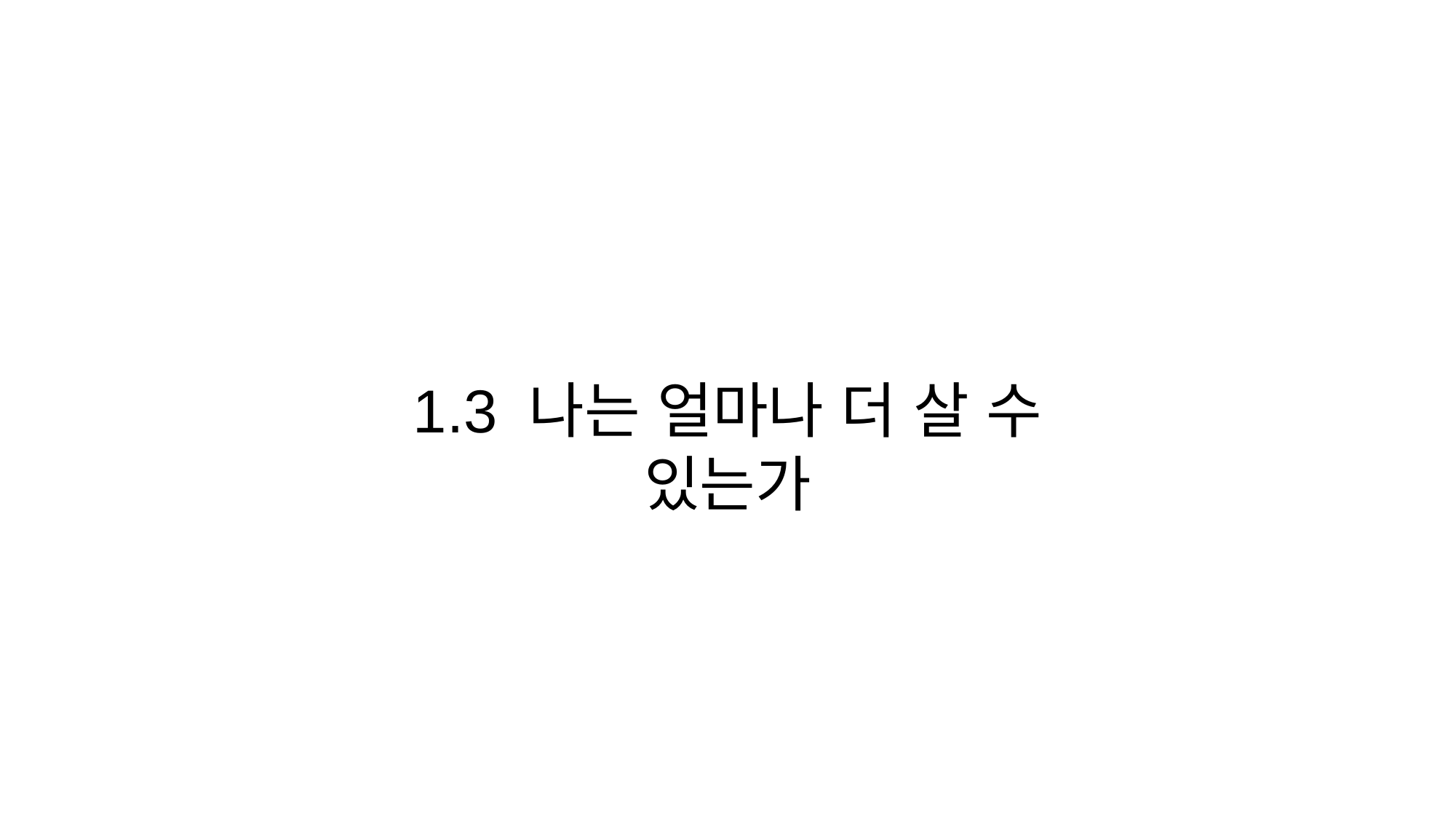

1.3 나는 얼마나 더 살 수 있는가